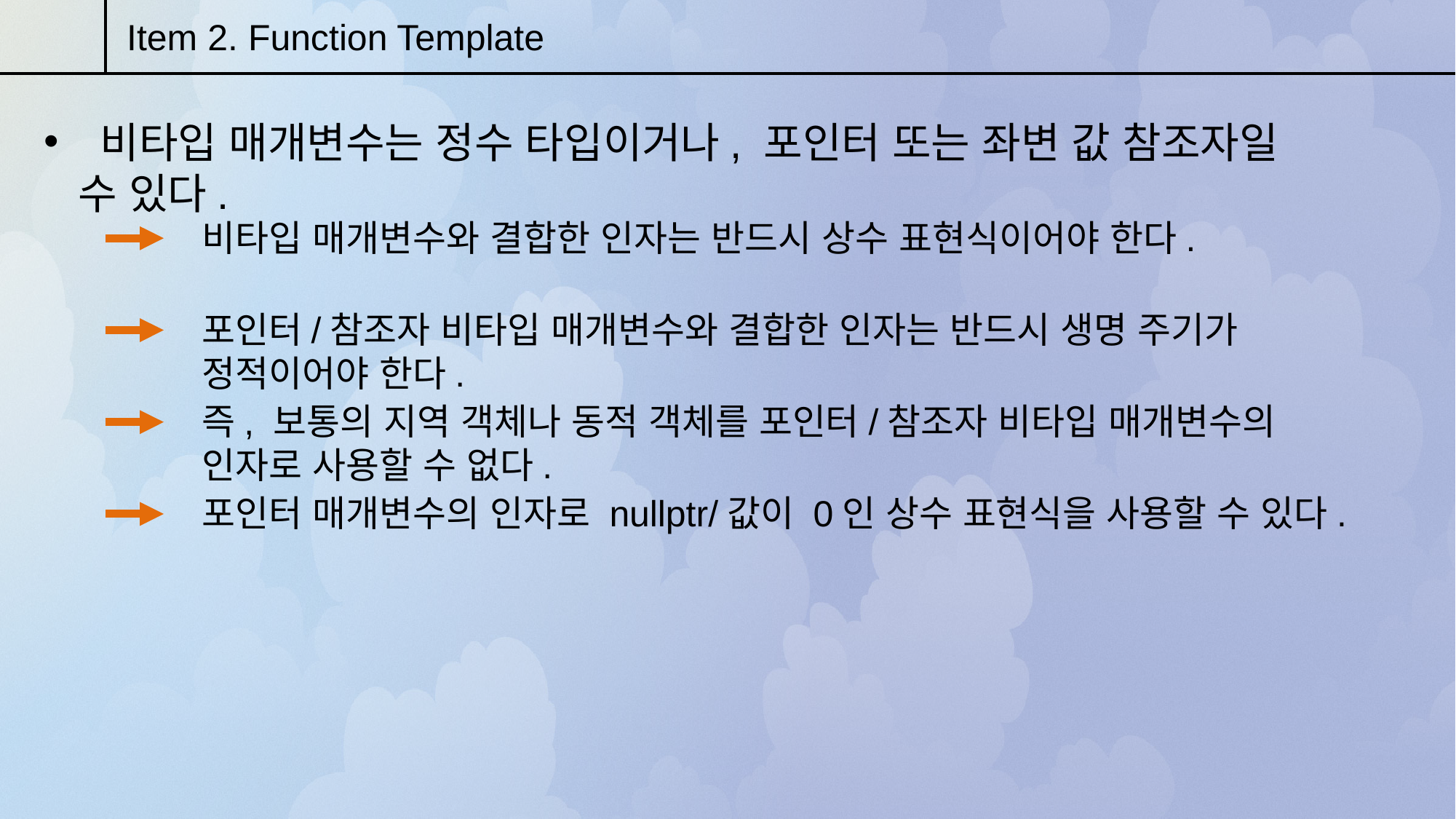

Item 2. Function Template
 비타입 매개변수는 정수 타입이거나, 포인터 또는 좌변 값 참조자일 수 있다.
비타입 매개변수와 결합한 인자는 반드시 상수 표현식이어야 한다.
포인터/참조자 비타입 매개변수와 결합한 인자는 반드시 생명 주기가 정적이어야 한다.
즉, 보통의 지역 객체나 동적 객체를 포인터/참조자 비타입 매개변수의 인자로 사용할 수 없다.
포인터 매개변수의 인자로 nullptr/값이 0인 상수 표현식을 사용할 수 있다.